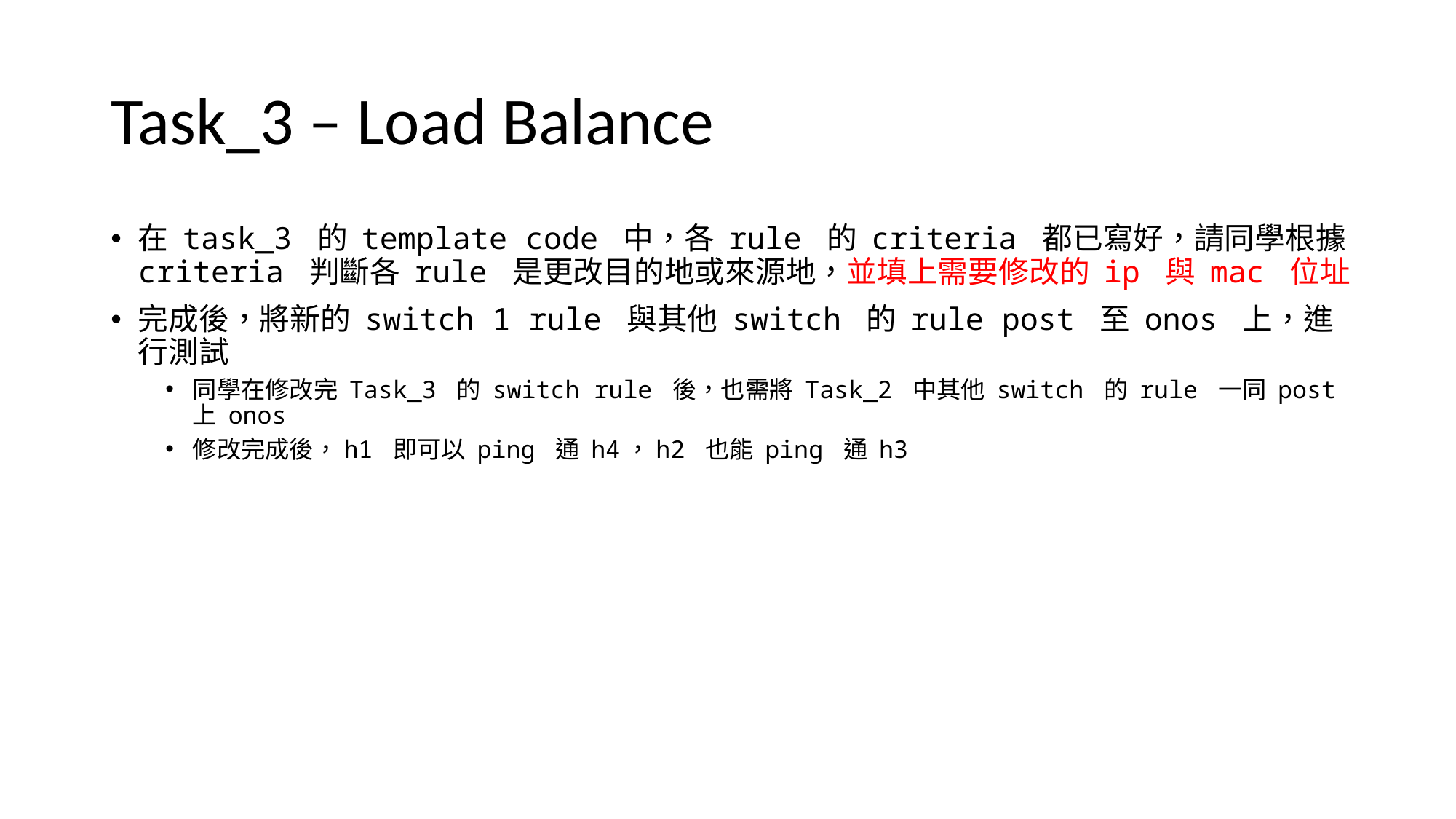

# Task_3 – Load Balance
在 task_3 的 template code 中，各 rule 的 criteria 都已寫好，請同學根據 criteria 判斷各 rule 是更改目的地或來源地，並填上需要修改的 ip 與 mac 位址
完成後，將新的 switch 1 rule 與其他 switch 的 rule post 至 onos 上，進行測試
同學在修改完 Task_3 的 switch rule 後，也需將 Task_2 中其他 switch 的 rule 一同 post 上 onos
修改完成後，h1 即可以 ping 通 h4，h2 也能 ping 通 h3